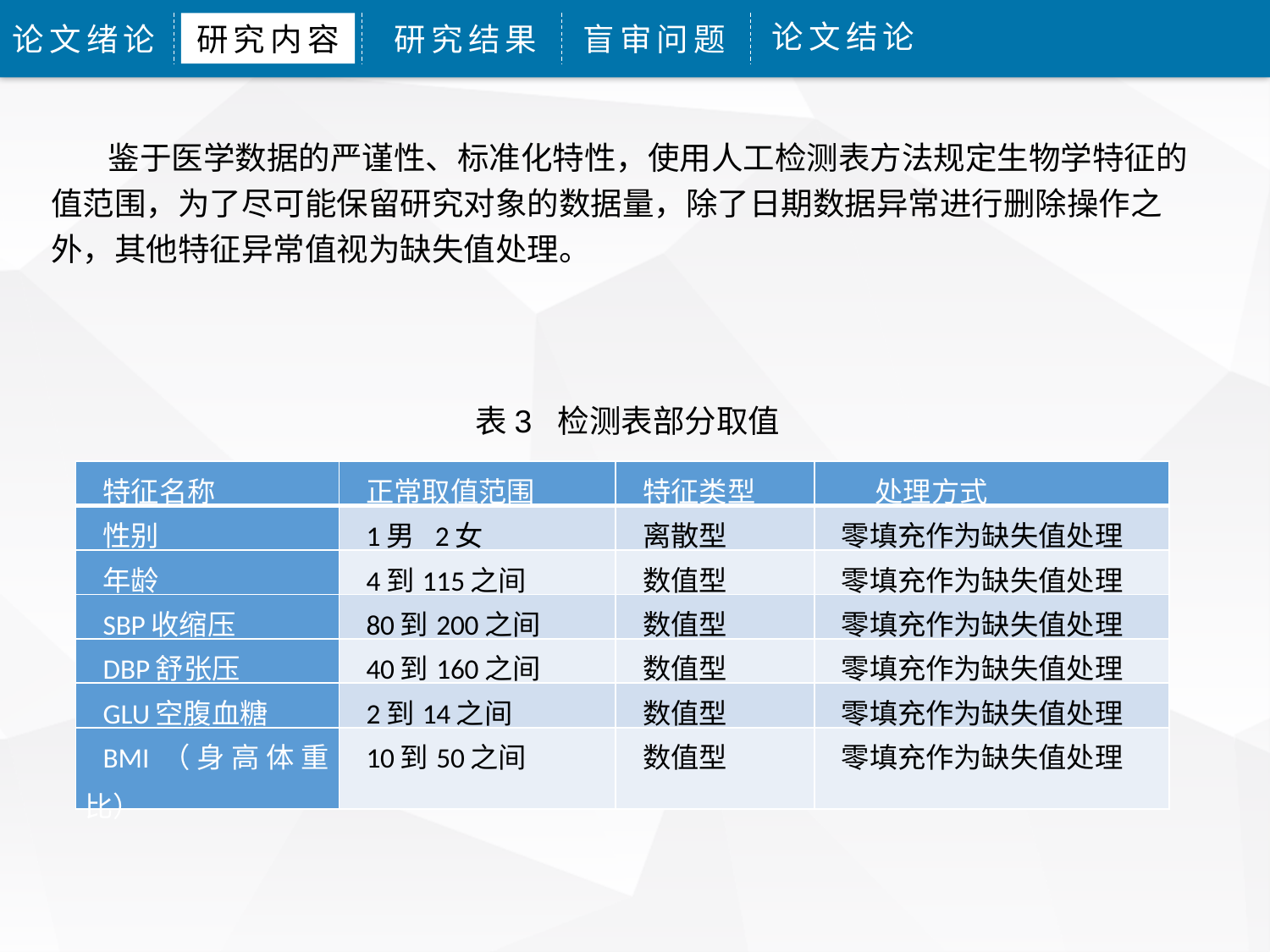

论文结论
论文绪论
研究内容
研究结果
盲审问题
 鉴于医学数据的严谨性、标准化特性，使用人工检测表方法规定生物学特征的值范围，为了尽可能保留研究对象的数据量，除了日期数据异常进行删除操作之外，其他特征异常值视为缺失值处理。

 表3  检测表部分取值
| 特征名称 | 正常取值范围 | 特征类型 | 处理方式 |
| --- | --- | --- | --- |
| 性别 | 1男 2女 | 离散型 | 零填充作为缺失值处理 |
| 年龄 | 4到115之间 | 数值型 | 零填充作为缺失值处理 |
| SBP收缩压 | 80到200之间 | 数值型 | 零填充作为缺失值处理 |
| DBP舒张压 | 40到160之间 | 数值型 | 零填充作为缺失值处理 |
| GLU空腹血糖 | 2到14之间 | 数值型 | 零填充作为缺失值处理 |
| BMI（身高体重比） | 10到50之间 | 数值型 | 零填充作为缺失值处理 |